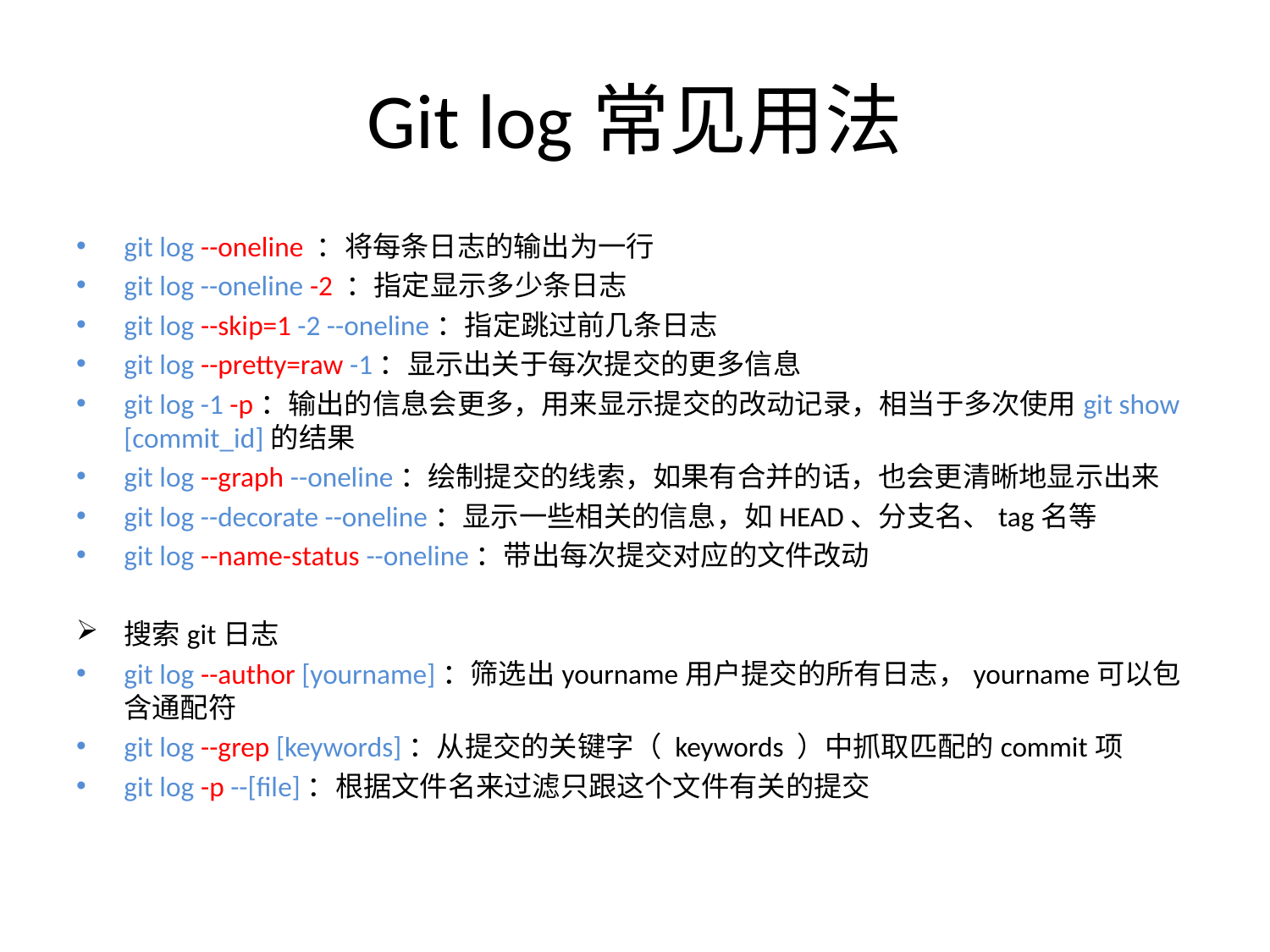

# Git log常见用法
git log --oneline ：将每条日志的输出为一行
git log --oneline -2 ：指定显示多少条日志
git log --skip=1 -2 --oneline：指定跳过前几条日志
git log --pretty=raw -1：显示出关于每次提交的更多信息
git log -1 -p：输出的信息会更多，用来显示提交的改动记录，相当于多次使用git show [commit_id]的结果
git log --graph --oneline：绘制提交的线索，如果有合并的话，也会更清晰地显示出来
git log --decorate --oneline：显示一些相关的信息，如HEAD、分支名、tag名等
git log --name-status --oneline：带出每次提交对应的文件改动

搜索git日志
git log --author [yourname]：筛选出yourname用户提交的所有日志，yourname可以包含通配符
git log --grep [keywords]：从提交的关键字（ keywords ）中抓取匹配的commit项
git log -p --[file]：根据文件名来过滤只跟这个文件有关的提交